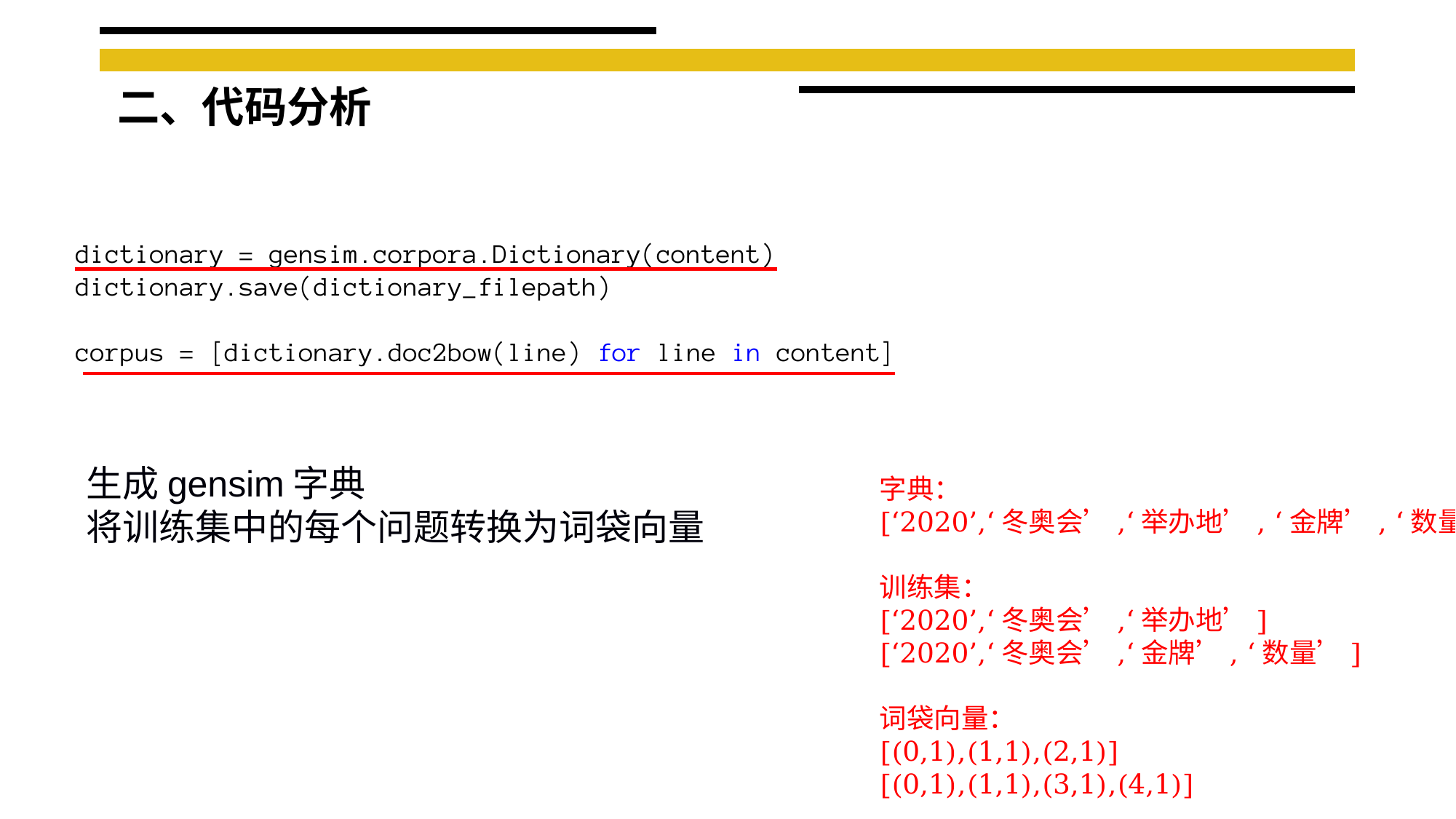

二、代码分析
dictionary = gensim.corpora.Dictionary(content)
dictionary.save(dictionary_filepath)

corpus = [dictionary.doc2bow(line) for line in content]
生成gensim字典
将训练集中的每个问题转换为词袋向量
字典：
[‘2020’,‘冬奥会’,‘举办地’, ‘金牌’, ‘数量’]

训练集：
[‘2020’,‘冬奥会’,‘举办地’]
[‘2020’,‘冬奥会’,‘金牌’, ‘数量’]

词袋向量：
[(0,1),(1,1),(2,1)]
[(0,1),(1,1),(3,1),(4,1)]